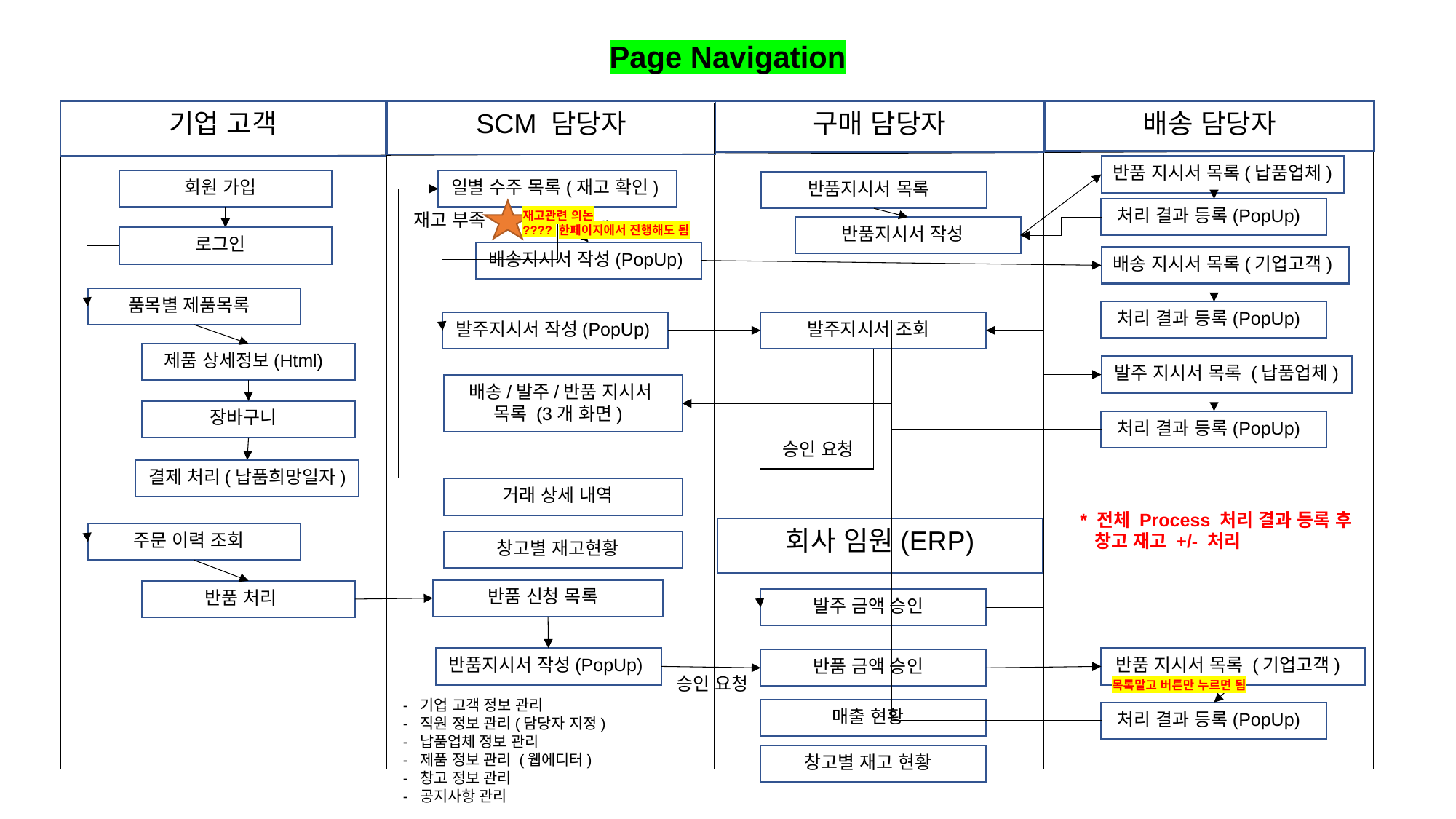

Page Navigation
기업 고객
SCM 담당자
구매 담당자
배송 담당자
반품 지시서 목록(납품업체)
회원 가입
일별 수주 목록(재고 확인)
반품지시서 목록
처리 결과 등록(PopUp)

재고관련 의논
???? 한페이지에서 진행해도 됨

재고 부족
재고 유
반품지시서 작성
로그인
배송지시서 작성(PopUp)
배송 지시서 목록(기업고객)
품목별 제품목록
처리 결과 등록(PopUp)
발주지시서 작성(PopUp)
발주지시서 조회
제품 상세정보(Html)
발주 지시서 목록 (납품업체)
배송/발주/반품 지시서
목록 (3개 화면)
장바구니
처리 결과 등록(PopUp)
승인 요청
결제 처리(납품희망일자)
거래 상세 내역
* 전체 Process 처리 결과 등록 후
  창고 재고 +/- 처리
회사 임원(ERP)
주문 이력 조회
창고별 재고현황
반품 신청 목록
반품 처리
발주 금액 승인
반품지시서 작성(PopUp)
반품 지시서 목록 (기업고객)
반품 금액 승인
승인 요청
목록말고 버튼만 누르면 됨
   -  기업 고객 정보 관리
   -  직원 정보 관리(담당자 지정)
   -  납품업체 정보 관리
   -  제품 정보 관리 (웹에디터)
   -  창고 정보 관리
   -  공지사항 관리
매출 현황
처리 결과 등록(PopUp)
창고별 재고 현황